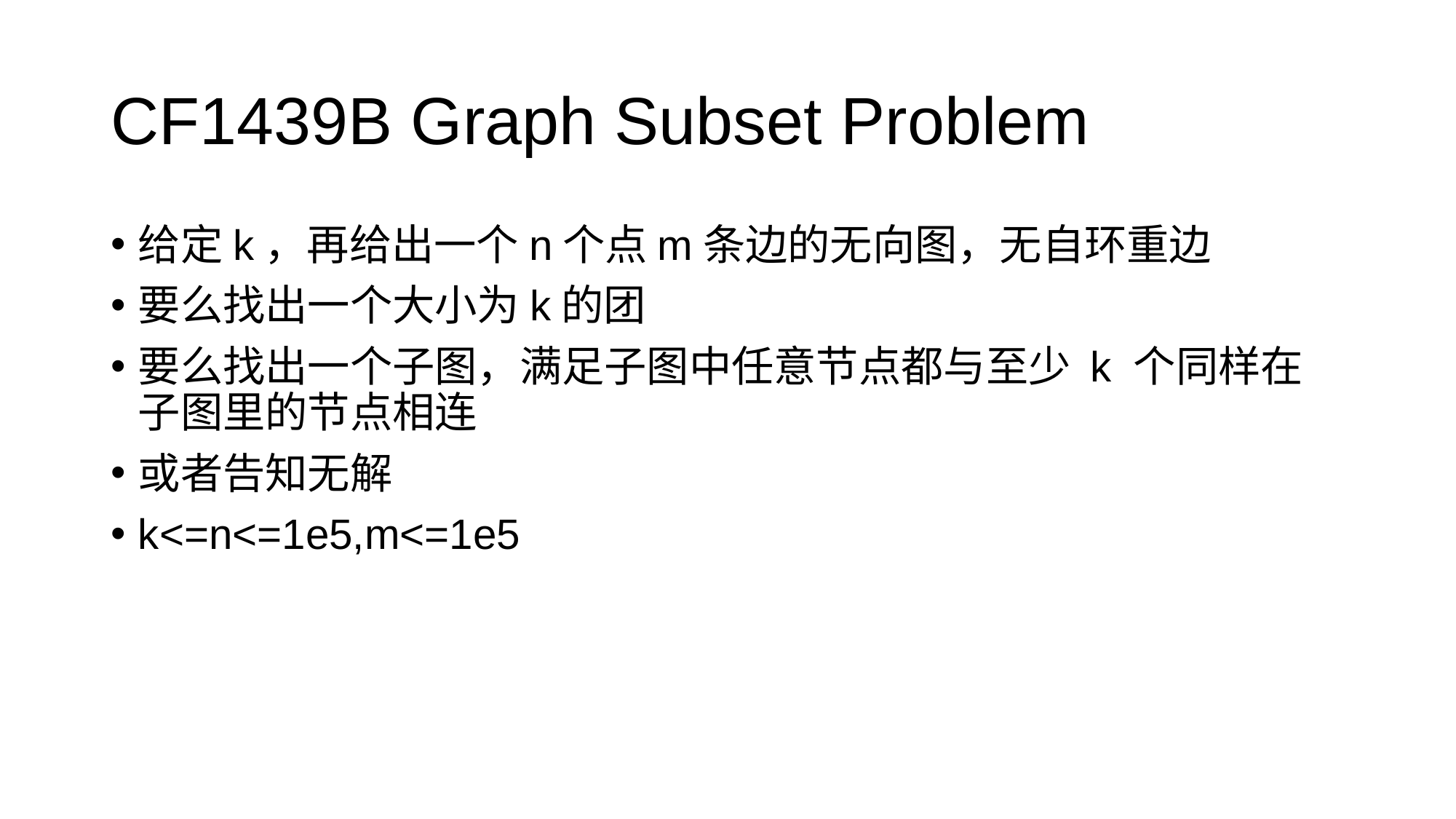

# CF1439B Graph Subset Problem
给定k，再给出一个n个点m条边的无向图，无自环重边
要么找出一个大小为k的团
要么找出一个子图，满足子图中任意节点都与至少 k 个同样在子图里的节点相连
或者告知无解
k<=n<=1e5,m<=1e5